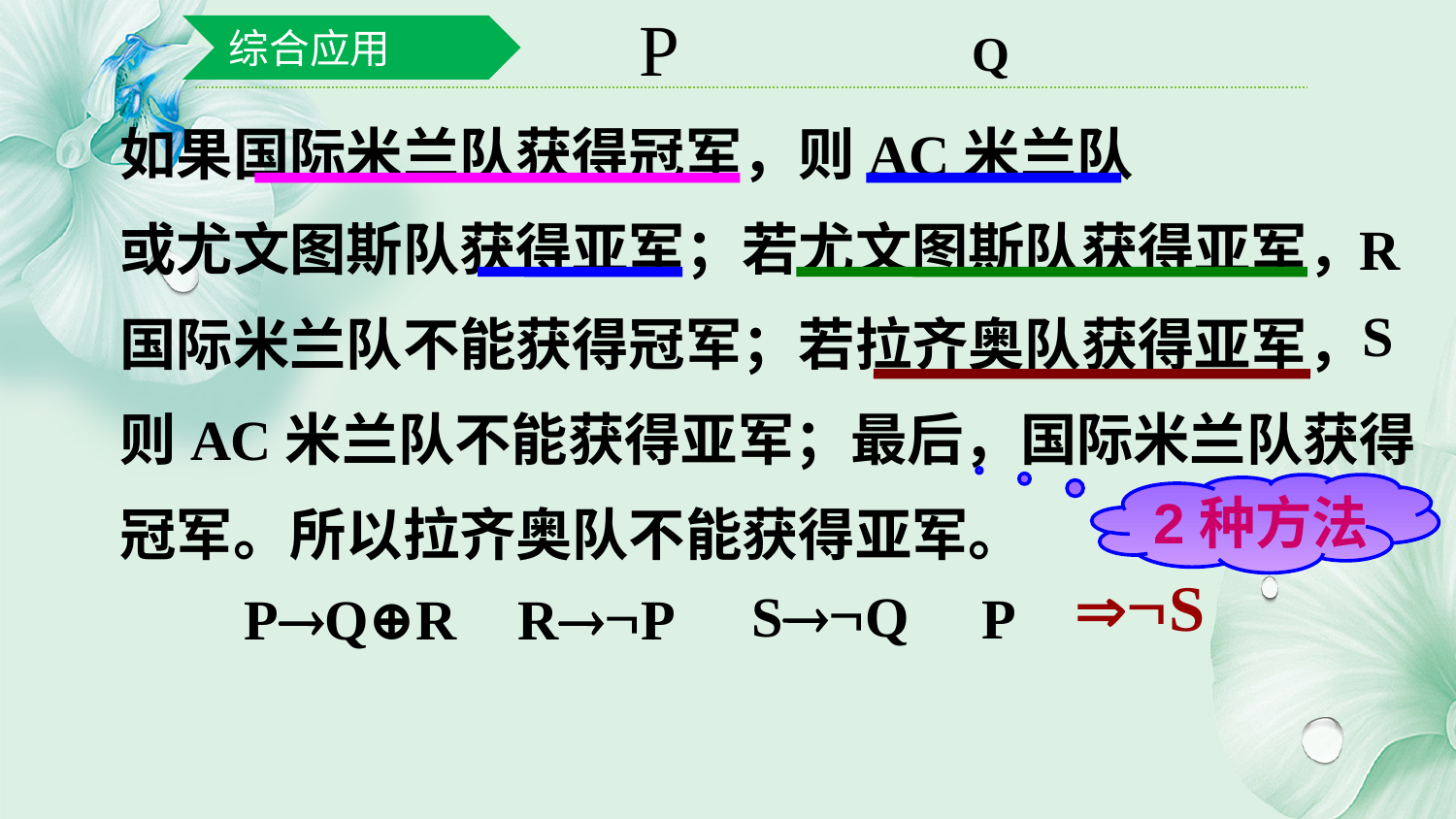

P
综合应用
Q
如果国际米兰队获得冠军，则AC米兰队
或尤文图斯队获得亚军；若尤文图斯队获得亚军，
国际米兰队不能获得冠军；若拉齐奥队获得亚军，
则AC米兰队不能获得亚军；最后，国际米兰队获得
冠军。所以拉齐奥队不能获得亚军。

R

S

2种方法
⇒¬S
S→¬Q
P
P→Q⊕R
R→¬P